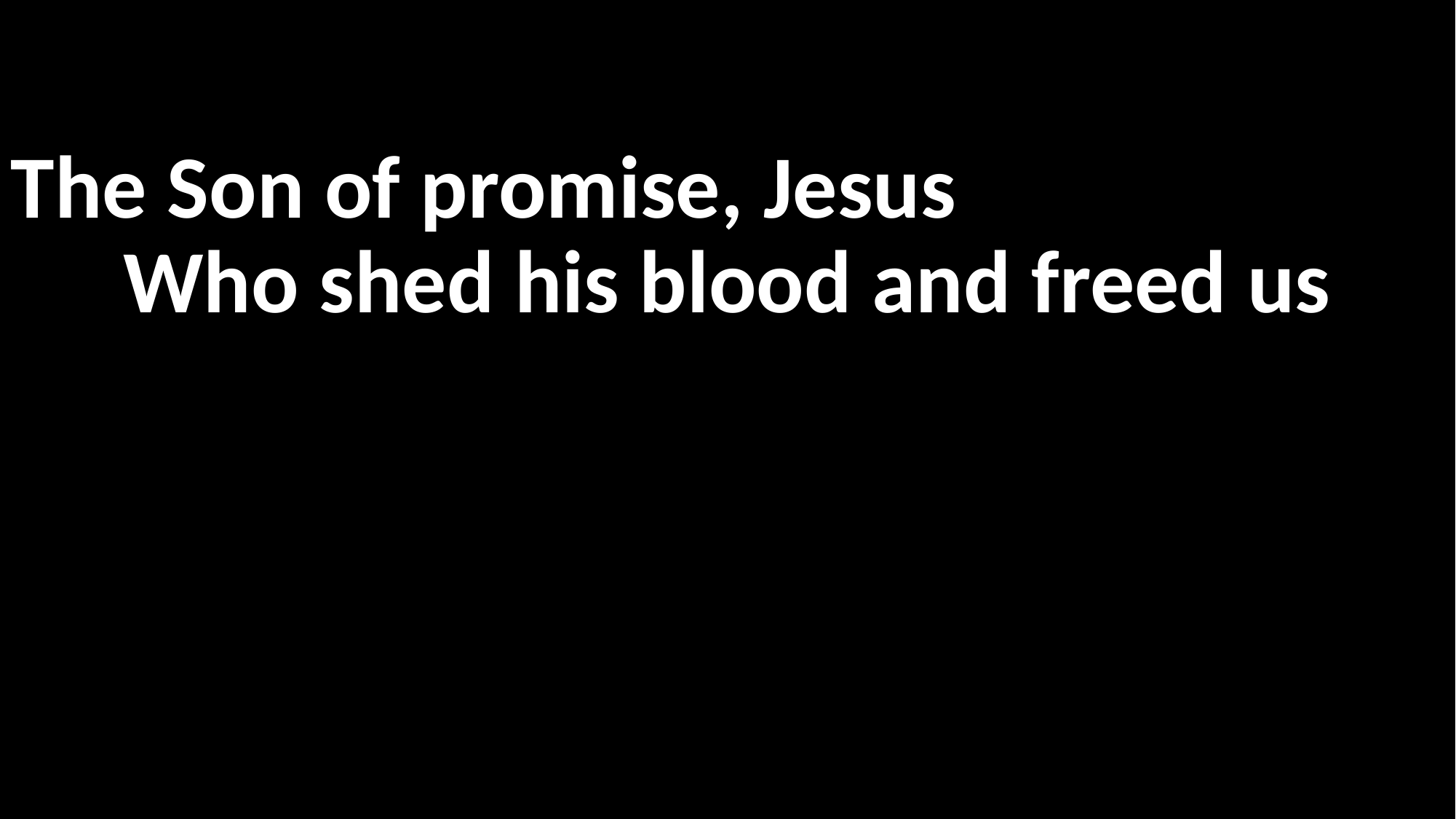

The Son of promise, Jesus
Who shed his blood and freed us
하나님의 어린양
약속하신 그 아들